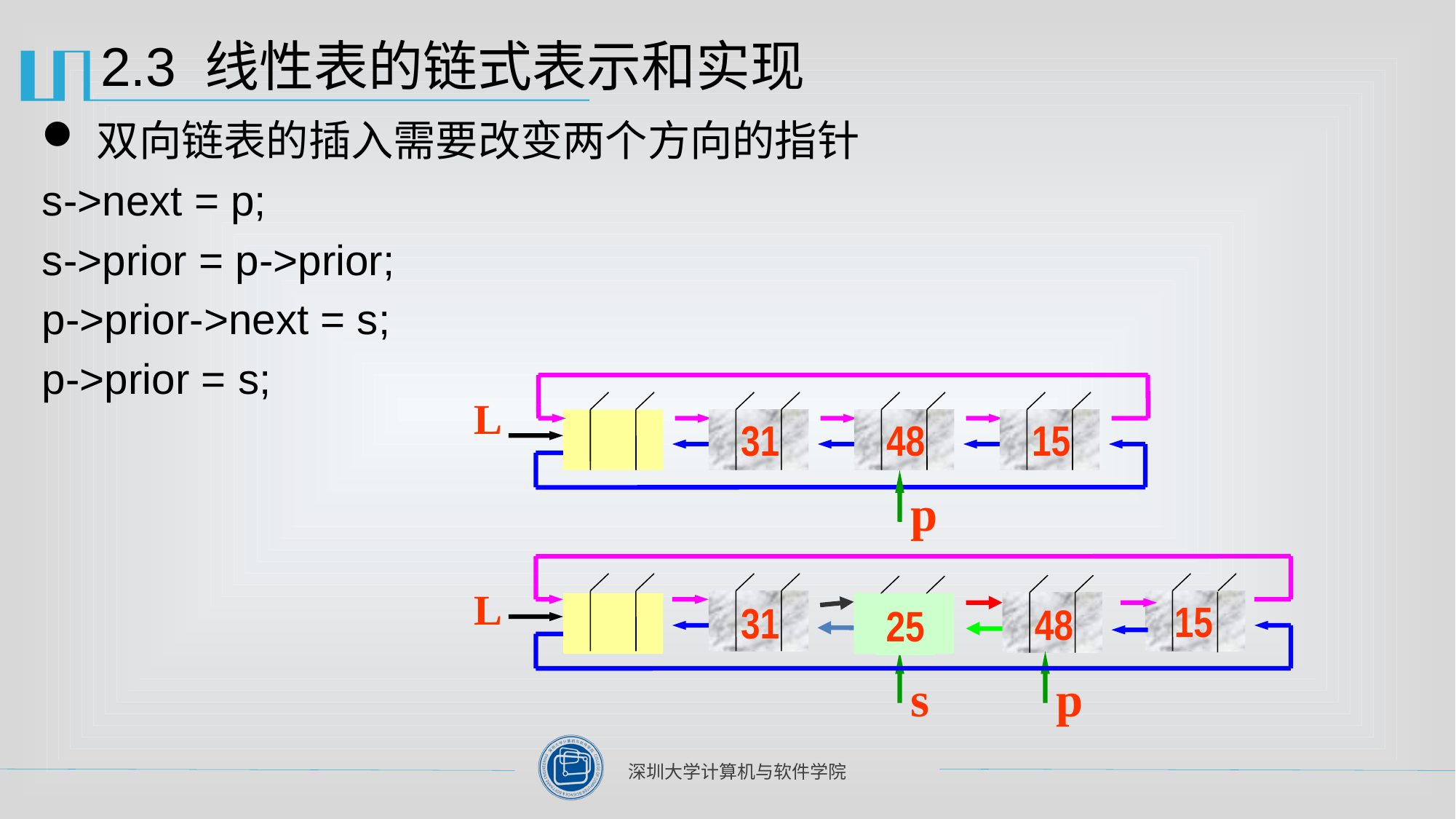

# 2.3 线性表的链式表示和实现
双向链表的插入需要改变两个方向的指针
s->next = p;
s->prior = p->prior;
p->prior->next = s;
p->prior = s;

L

31

48

15

p

31

15

48

25

L

s
p

56